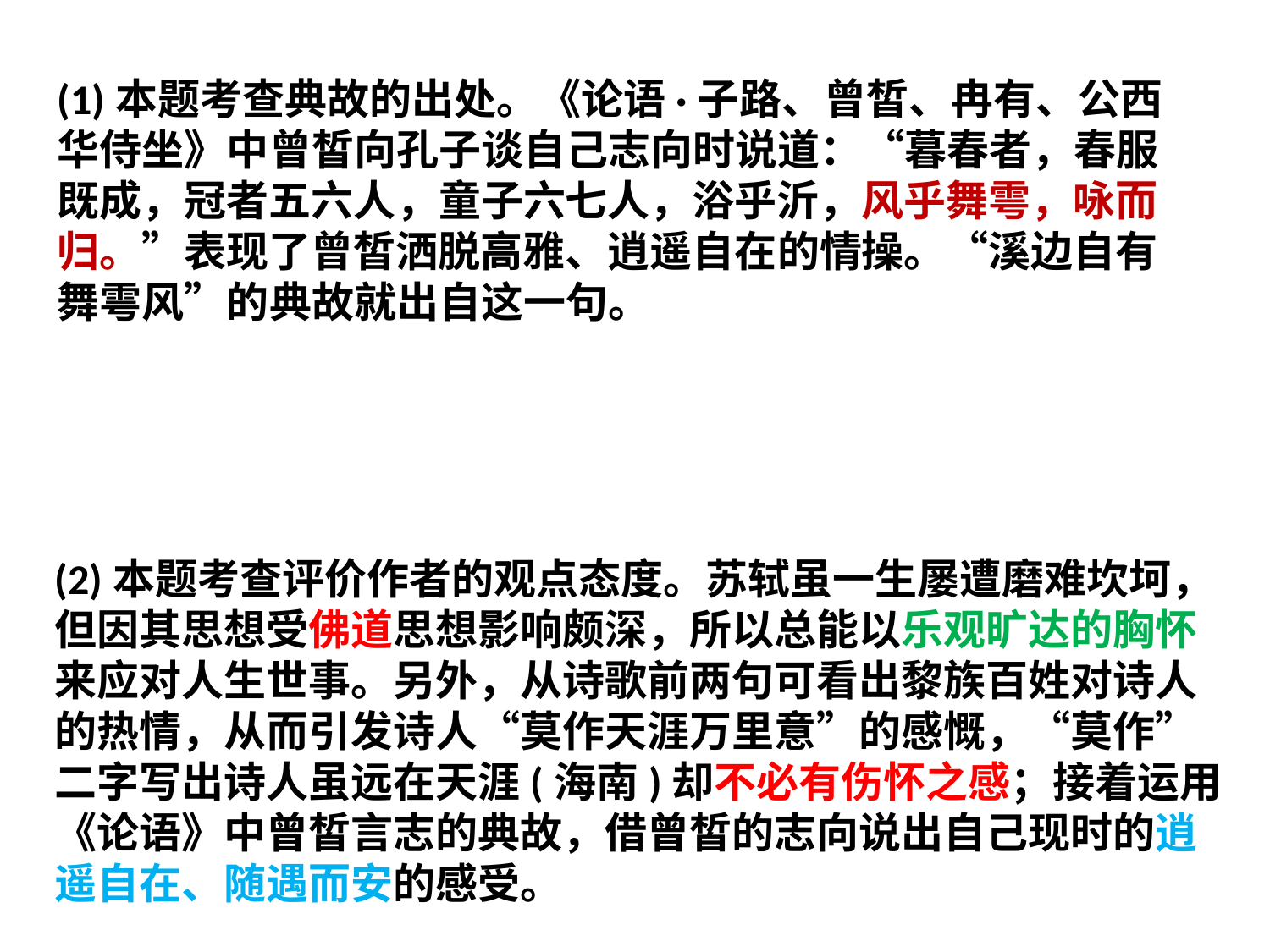

(1)本题考查典故的出处。《论语·子路、曾皙、冉有、公西华侍坐》中曾皙向孔子谈自己志向时说道：“暮春者，春服既成，冠者五六人，童子六七人，浴乎沂，风乎舞雩，咏而归。”表现了曾皙洒脱高雅、逍遥自在的情操。“溪边自有舞雩风”的典故就出自这一句。

(2)本题考查评价作者的观点态度。苏轼虽一生屡遭磨难坎坷，但因其思想受佛道思想影响颇深，所以总能以乐观旷达的胸怀来应对人生世事。另外，从诗歌前两句可看出黎族百姓对诗人的热情，从而引发诗人“莫作天涯万里意”的感慨，“莫作”二字写出诗人虽远在天涯(海南)却不必有伤怀之感；接着运用《论语》中曾皙言志的典故，借曾皙的志向说出自己现时的逍遥自在、随遇而安的感受。